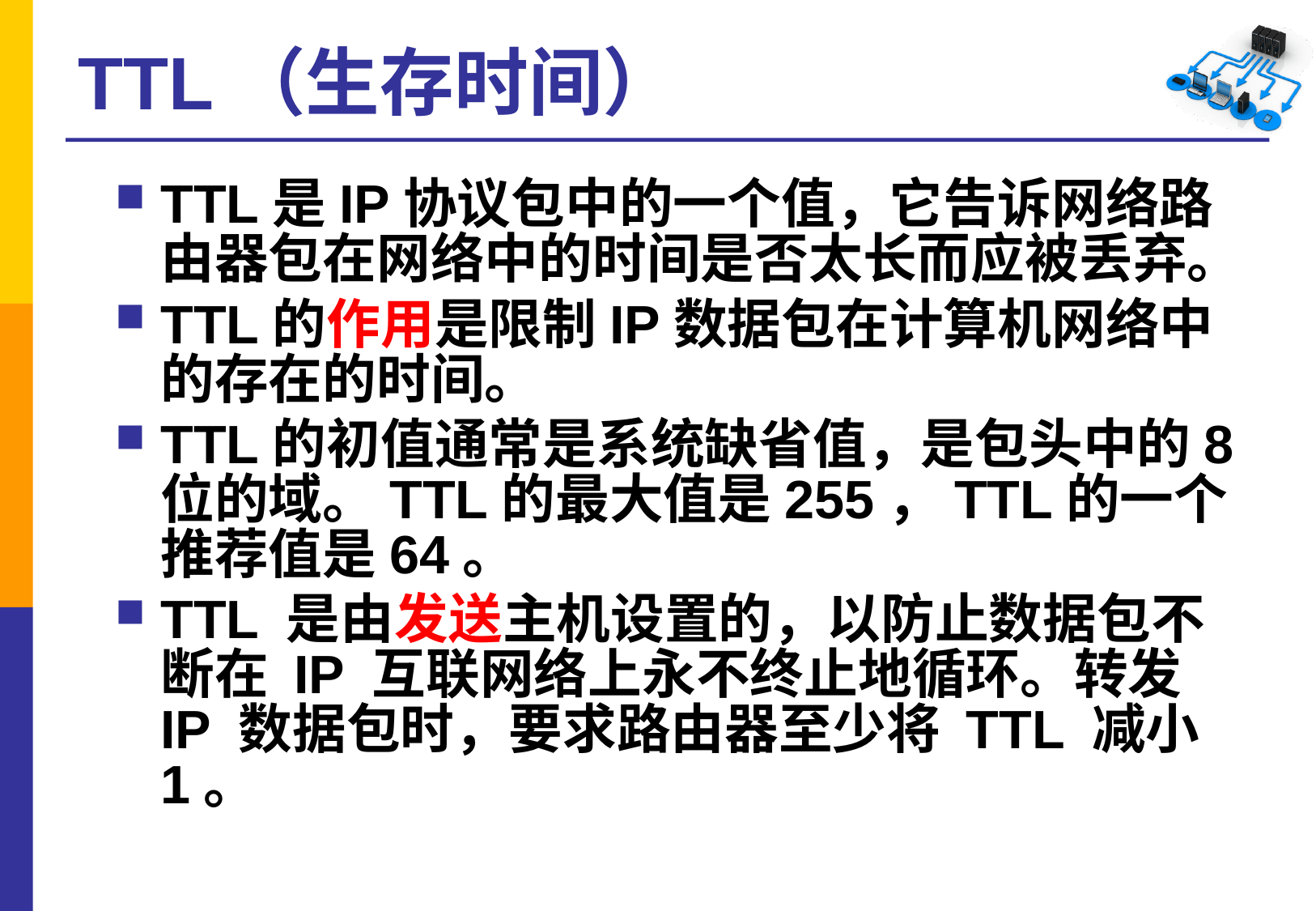

# TTL（生存时间）
TTL是IP协议包中的一个值，它告诉网络路由器包在网络中的时间是否太长而应被丢弃。
TTL的作用是限制IP数据包在计算机网络中的存在的时间。
TTL的初值通常是系统缺省值，是包头中的8位的域。TTL的最大值是255，TTL的一个推荐值是64。
TTL 是由发送主机设置的，以防止数据包不断在 IP 互联网络上永不终止地循环。转发 IP 数据包时，要求路由器至少将 TTL 减小 1。